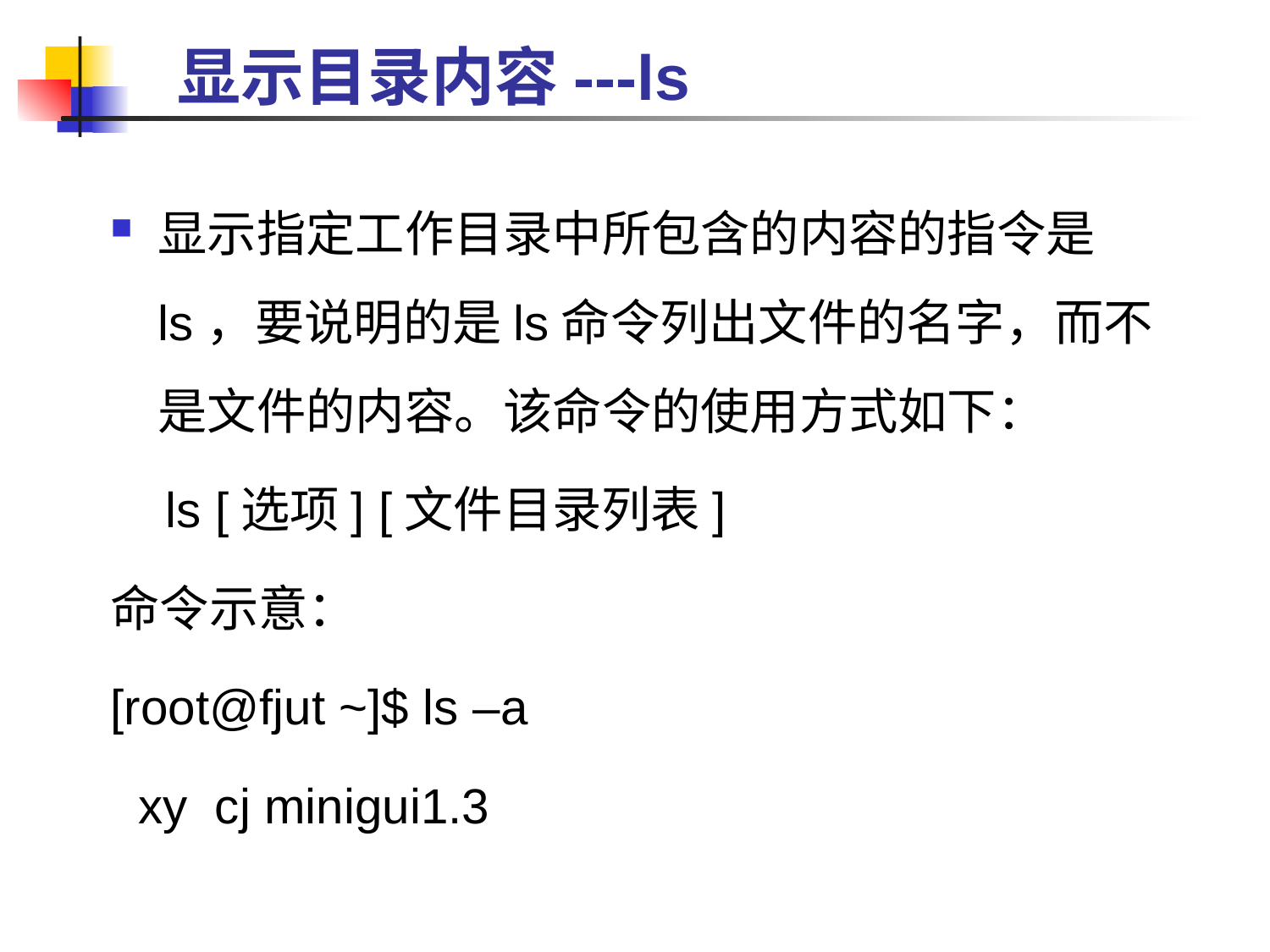

# 显示目录内容---ls
显示指定工作目录中所包含的内容的指令是ls，要说明的是ls命令列出文件的名字，而不是文件的内容。该命令的使用方式如下：
    ls [选项] [文件目录列表]
命令示意：
[root@fjut ~]$ ls –a
  xy  cj minigui1.3